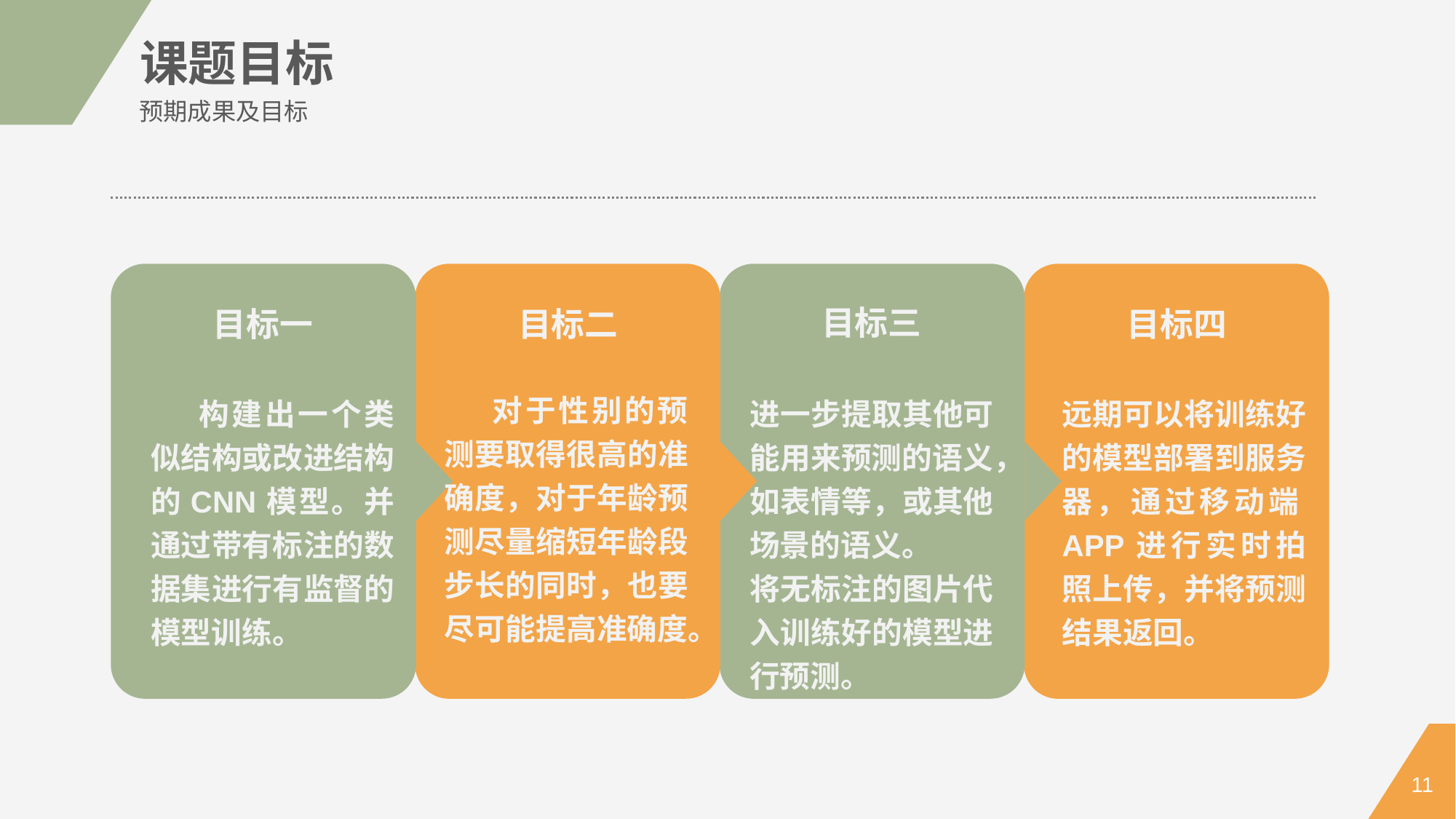

课题目标
预期成果及目标

目标三
目标一
目标二
目标四
    对于性别的预测要取得很高的准确度，对于年龄预测尽量缩短年龄段步长的同时，也要尽可能提高准确度。
远期可以将训练好的模型部署到服务器，通过移动端APP进行实时拍照上传，并将预测结果返回。
    构建出一个类似结构或改进结构的CNN模型。并通过带有标注的数据集进行有监督的模型训练。
进一步提取其他可能用来预测的语义，如表情等，或其他场景的语义。
将无标注的图片代入训练好的模型进行预测。